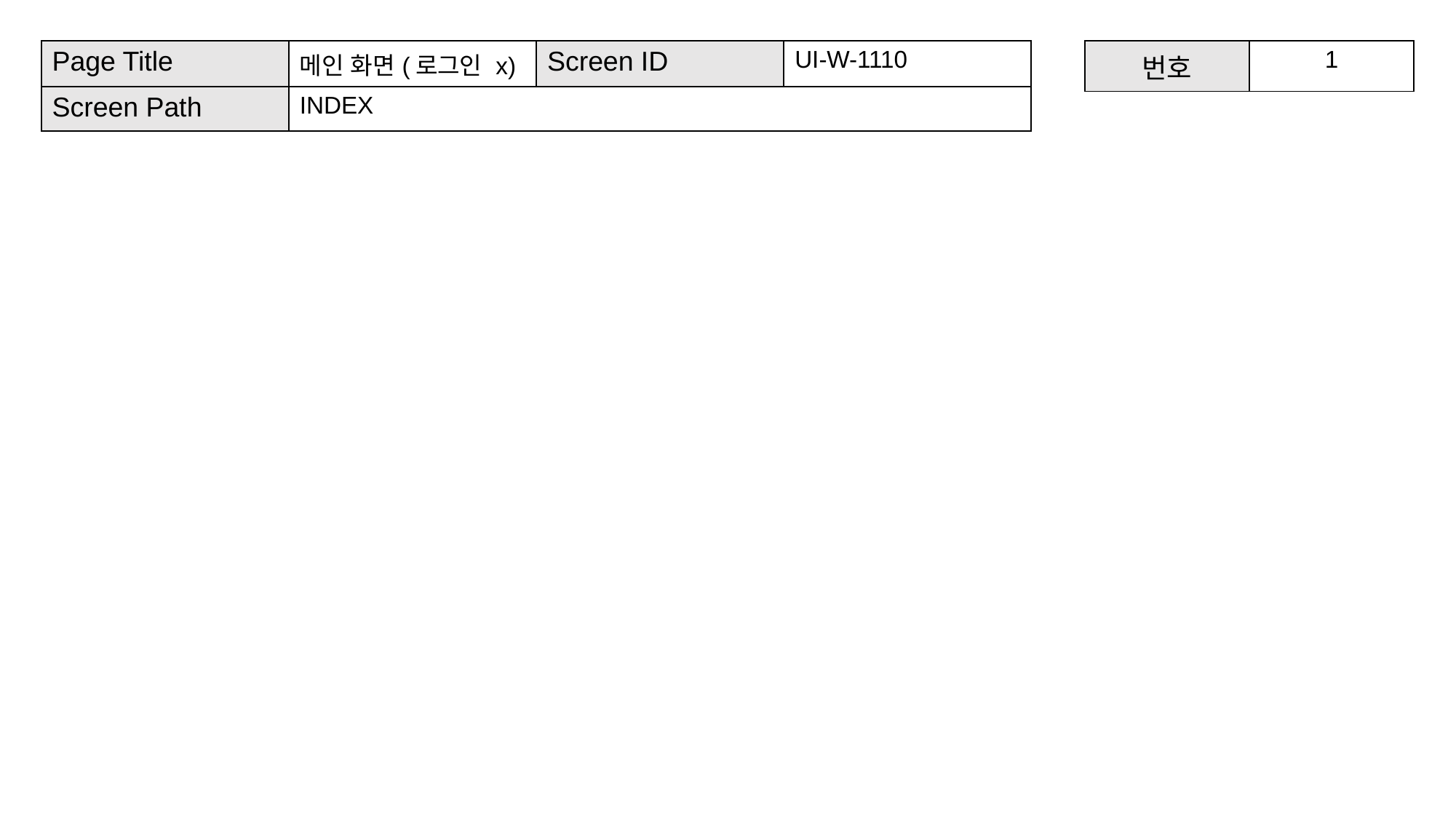

| Page Title | 메인 화면(로그인 x) | Screen ID | UI-W-1110 |
| --- | --- | --- | --- |
| Screen Path | INDEX |  |  |
| 번호 | 1 |
| --- | --- |